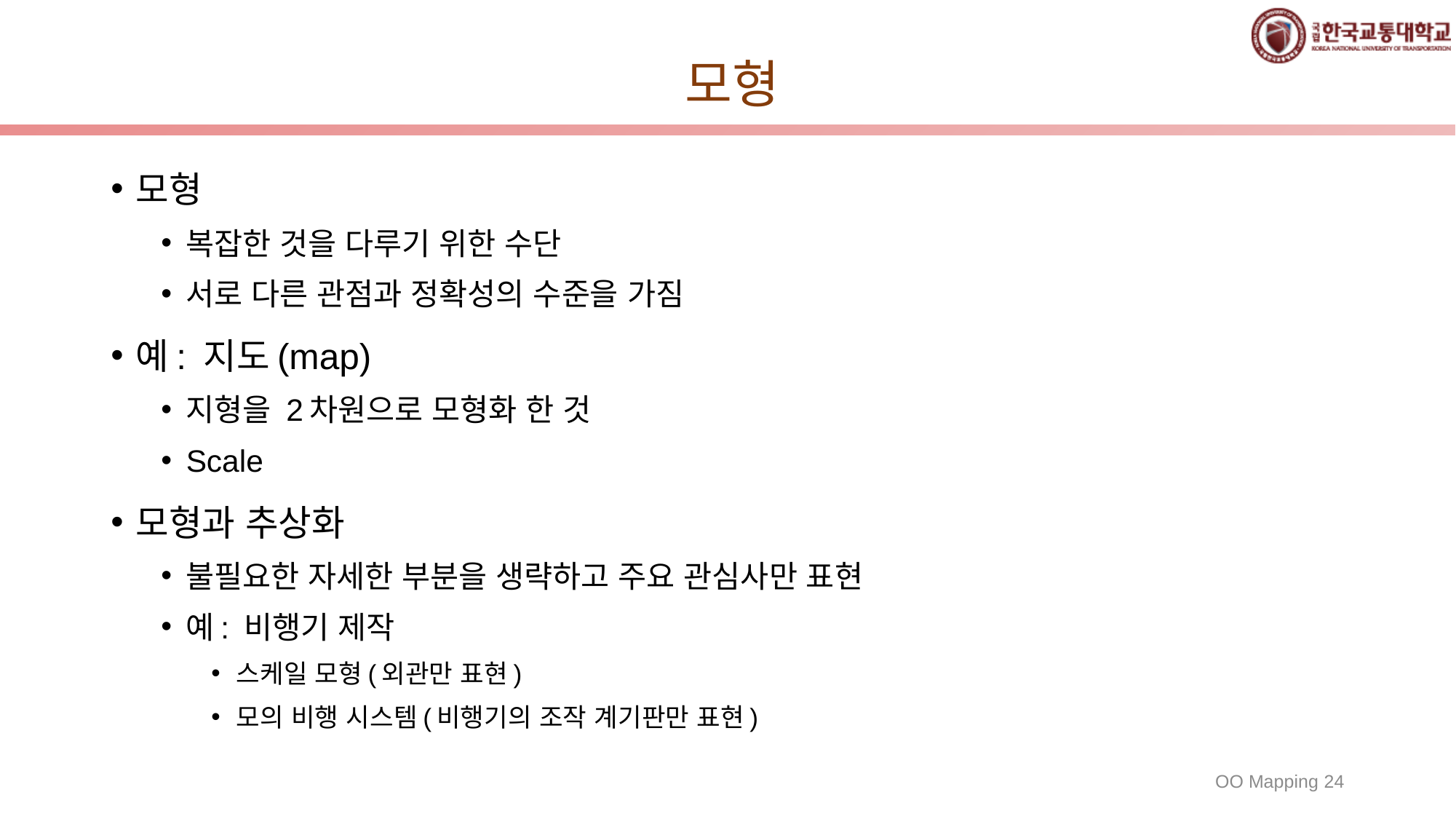

# 모형
모형
복잡한 것을 다루기 위한 수단
서로 다른 관점과 정확성의 수준을 가짐
예: 지도(map)
지형을 2차원으로 모형화 한 것
Scale
모형과 추상화
불필요한 자세한 부분을 생략하고 주요 관심사만 표현
예: 비행기 제작
스케일 모형(외관만 표현)
모의 비행 시스템(비행기의 조작 계기판만 표현)
24